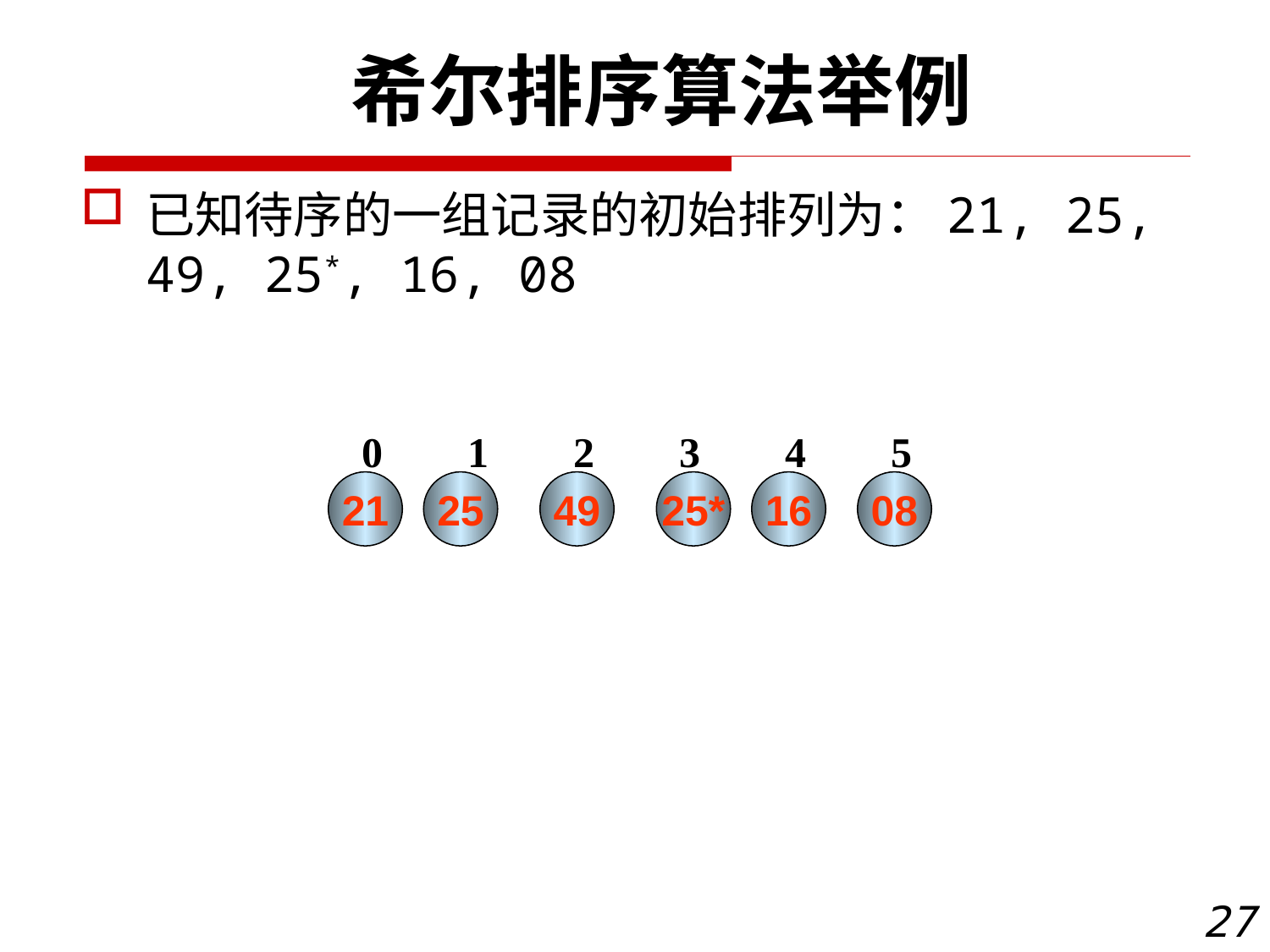

希尔排序算法举例
已知待序的一组记录的初始排列为：21, 25, 49, 25*, 16, 08
0        1        2        3        4        5
21
25
49
25*
16
08
27